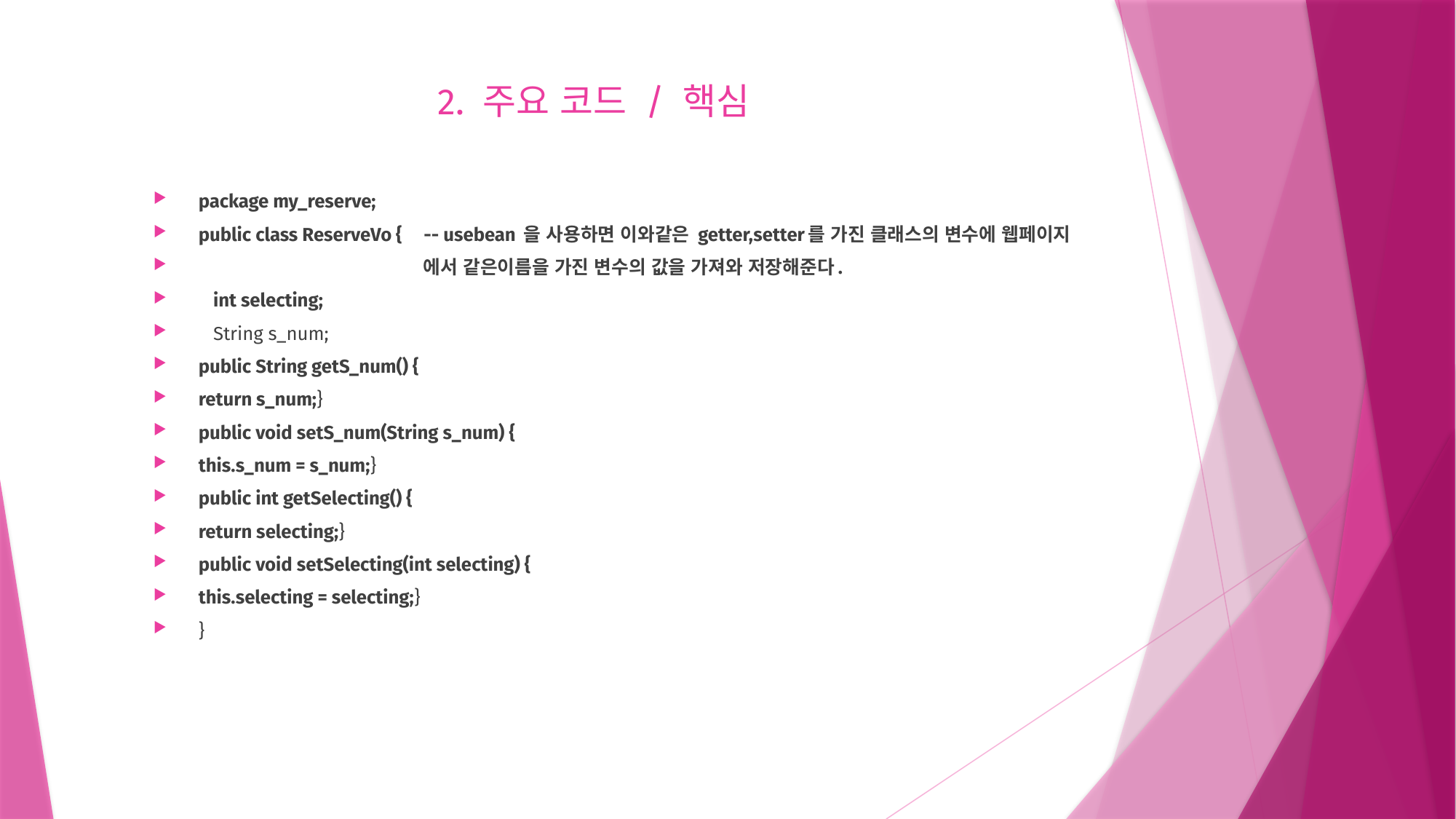

# 2. 주요 코드 / 핵심
package my_reserve;
public class ReserveVo {     -- usebean 을 사용하면 이와같은 getter,setter를 가진 클래스의 변수에 웹페이지
                                          에서 같은이름을 가진 변수의 값을 가져와 저장해준다.
   int selecting;
   String s_num;
public String getS_num() {
return s_num;}
public void setS_num(String s_num) {
this.s_num = s_num;}
public int getSelecting() {
return selecting;}
public void setSelecting(int selecting) {
this.selecting = selecting;}
}